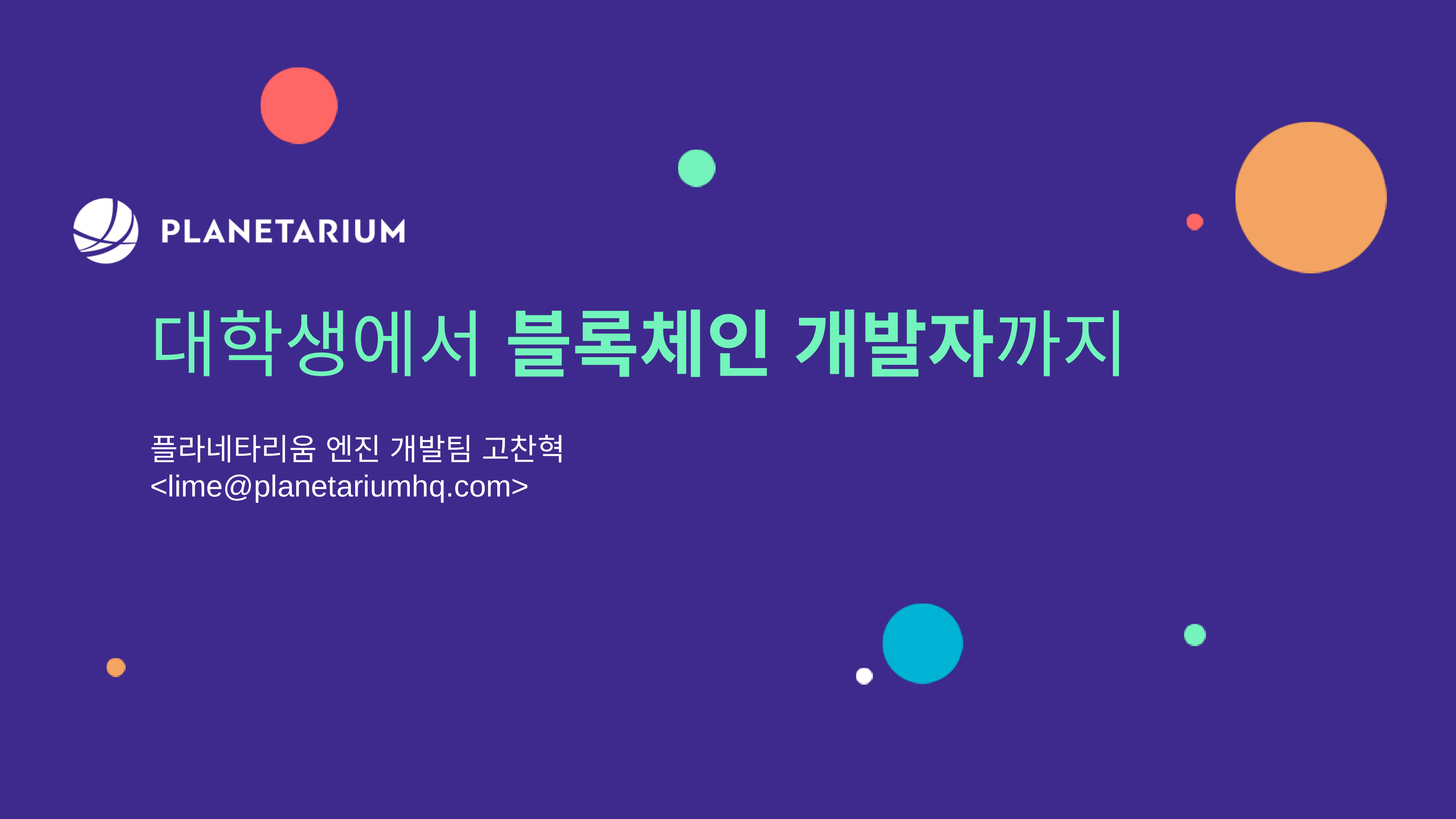

# 대학생에서 블록체인 개발자까지
플라네타리움 엔진 개발팀 고찬혁
<lime@planetariumhq.com>